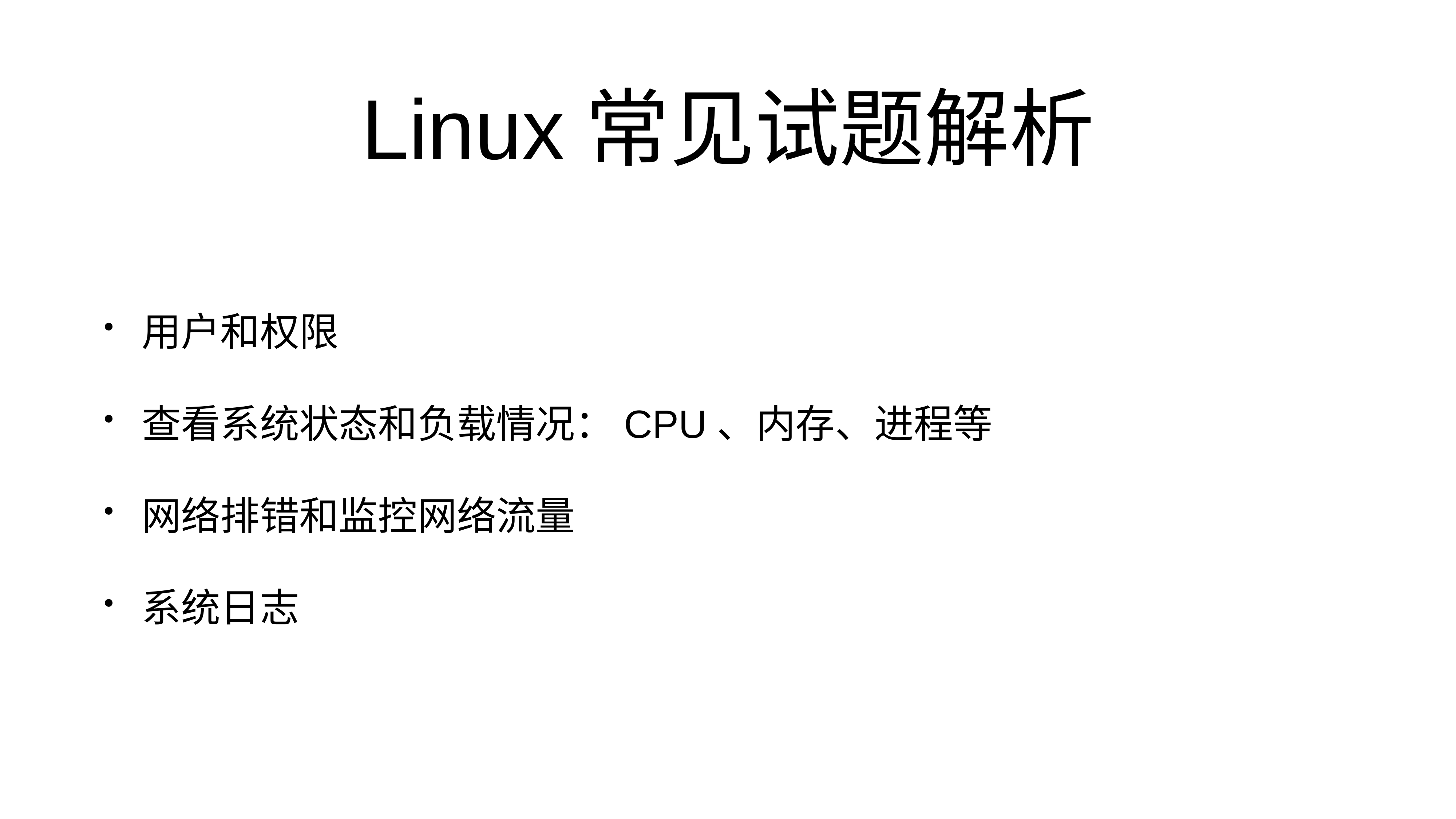

# Linux常见试题解析
用户和权限
查看系统状态和负载情况：CPU、内存、进程等
网络排错和监控网络流量
系统日志